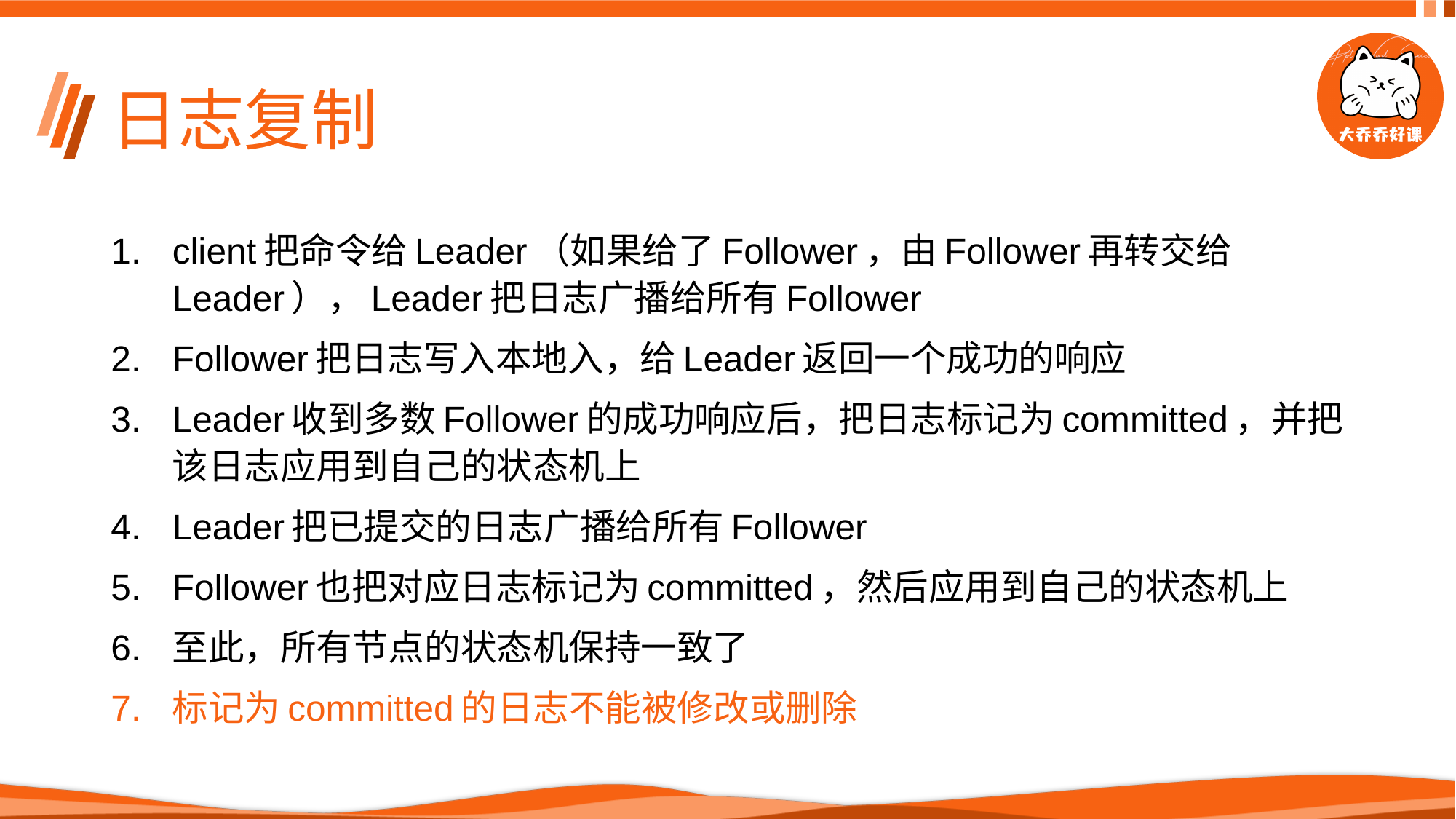

# 日志复制
client把命令给Leader（如果给了Follower，由Follower再转交给Leader），Leader把日志广播给所有Follower
Follower把日志写入本地入，给Leader返回一个成功的响应
Leader收到多数Follower的成功响应后，把日志标记为committed，并把该日志应用到自己的状态机上
Leader把已提交的日志广播给所有Follower
Follower也把对应日志标记为committed，然后应用到自己的状态机上
至此，所有节点的状态机保持一致了
标记为committed的日志不能被修改或删除